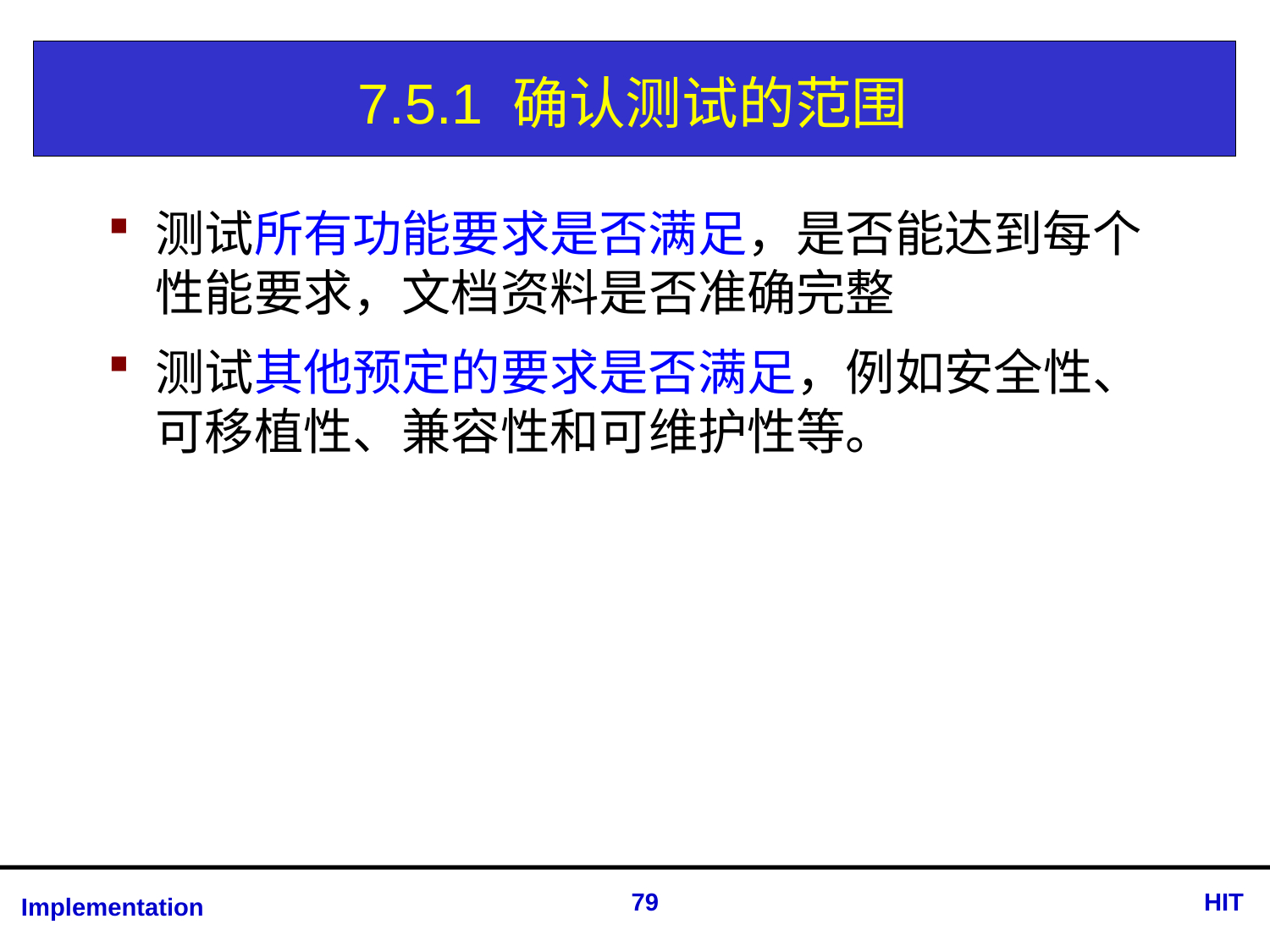

# 7.5.1 确认测试的范围
测试所有功能要求是否满足，是否能达到每个性能要求，文档资料是否准确完整
测试其他预定的要求是否满足，例如安全性、可移植性、兼容性和可维护性等。